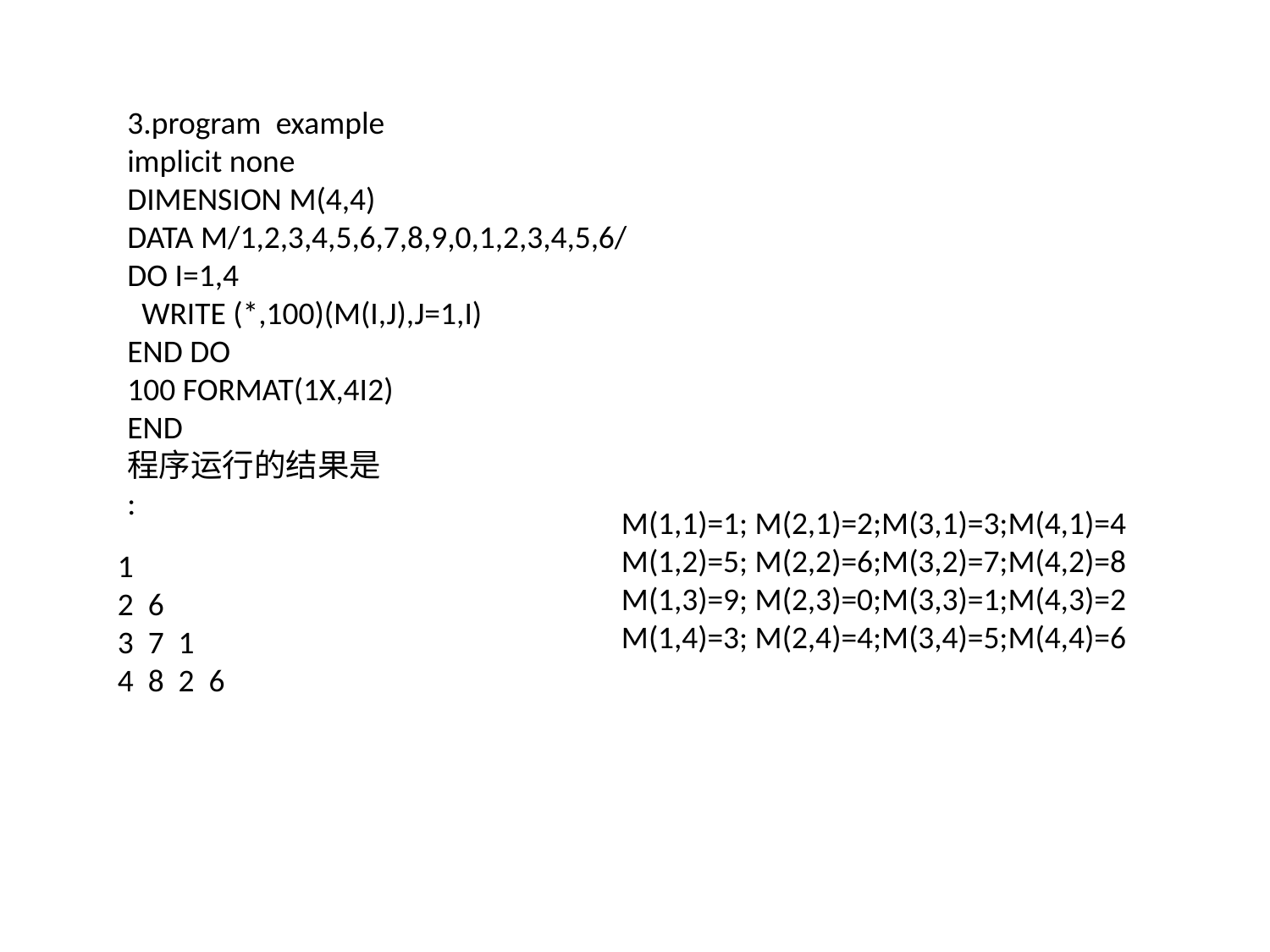

3.program  example
implicit none
DIMENSION M(4,4)
DATA M/1,2,3,4,5,6,7,8,9,0,1,2,3,4,5,6/
DO I=1,4
  WRITE (*,100)(M(I,J),J=1,I)
END DO
100 FORMAT(1X,4I2)
END
程序运行的结果是
:

M(1,1)=1; M(2,1)=2;M(3,1)=3;M(4,1)=4
M(1,2)=5; M(2,2)=6;M(3,2)=7;M(4,2)=8
M(1,3)=9; M(2,3)=0;M(3,3)=1;M(4,3)=2
M(1,4)=3; M(2,4)=4;M(3,4)=5;M(4,4)=6
1
2  6
3  7  1
4  8  2  6